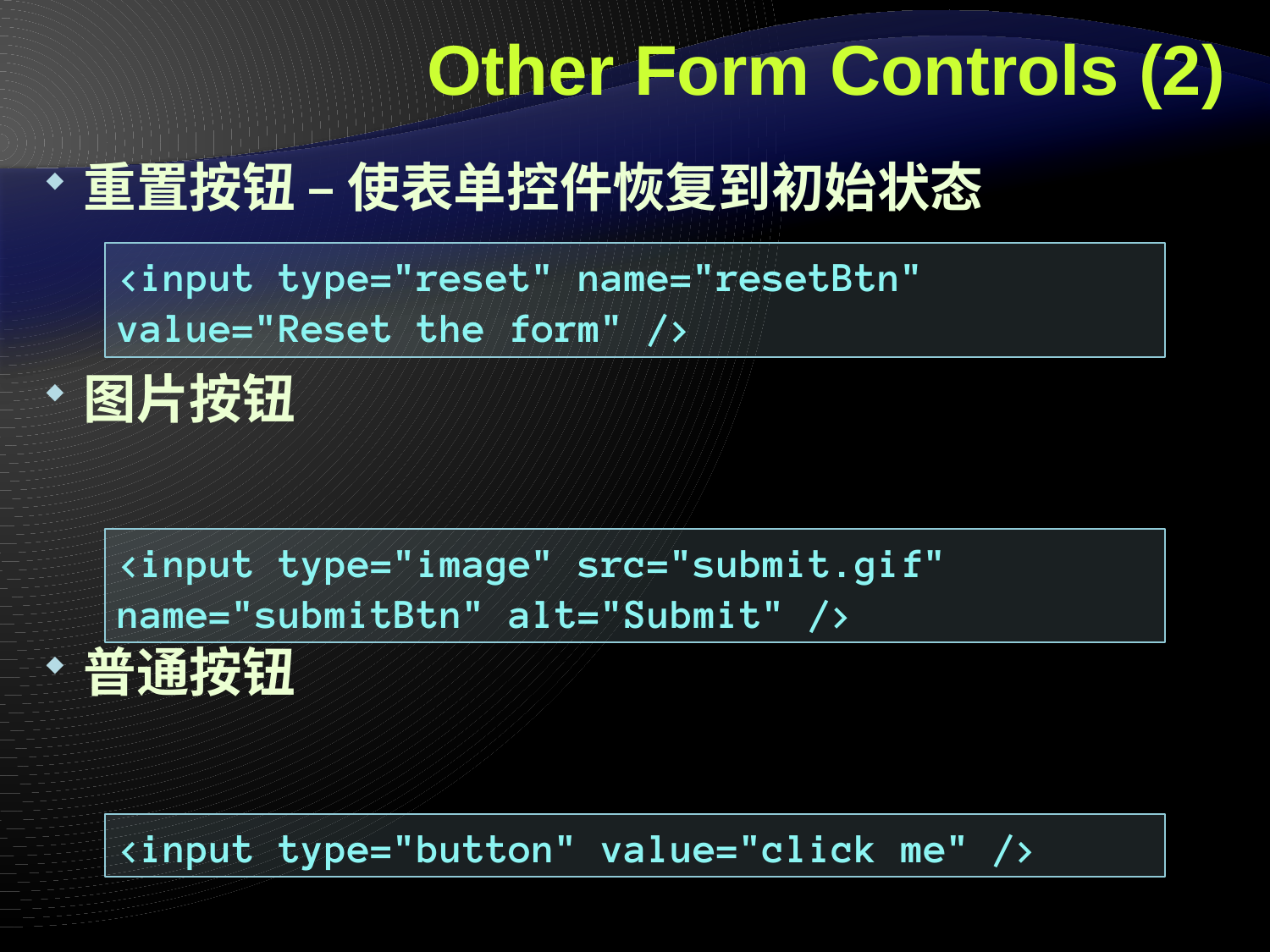

# Other Form Controls (2)
重置按钮 – 使表单控件恢复到初始状态

图片按钮

普通按钮
<input type="reset" name="resetBtn" value="Reset the form" />
<input type="image" src="submit.gif" name="submitBtn" alt="Submit" />
<input type="button" value="click me" />
78